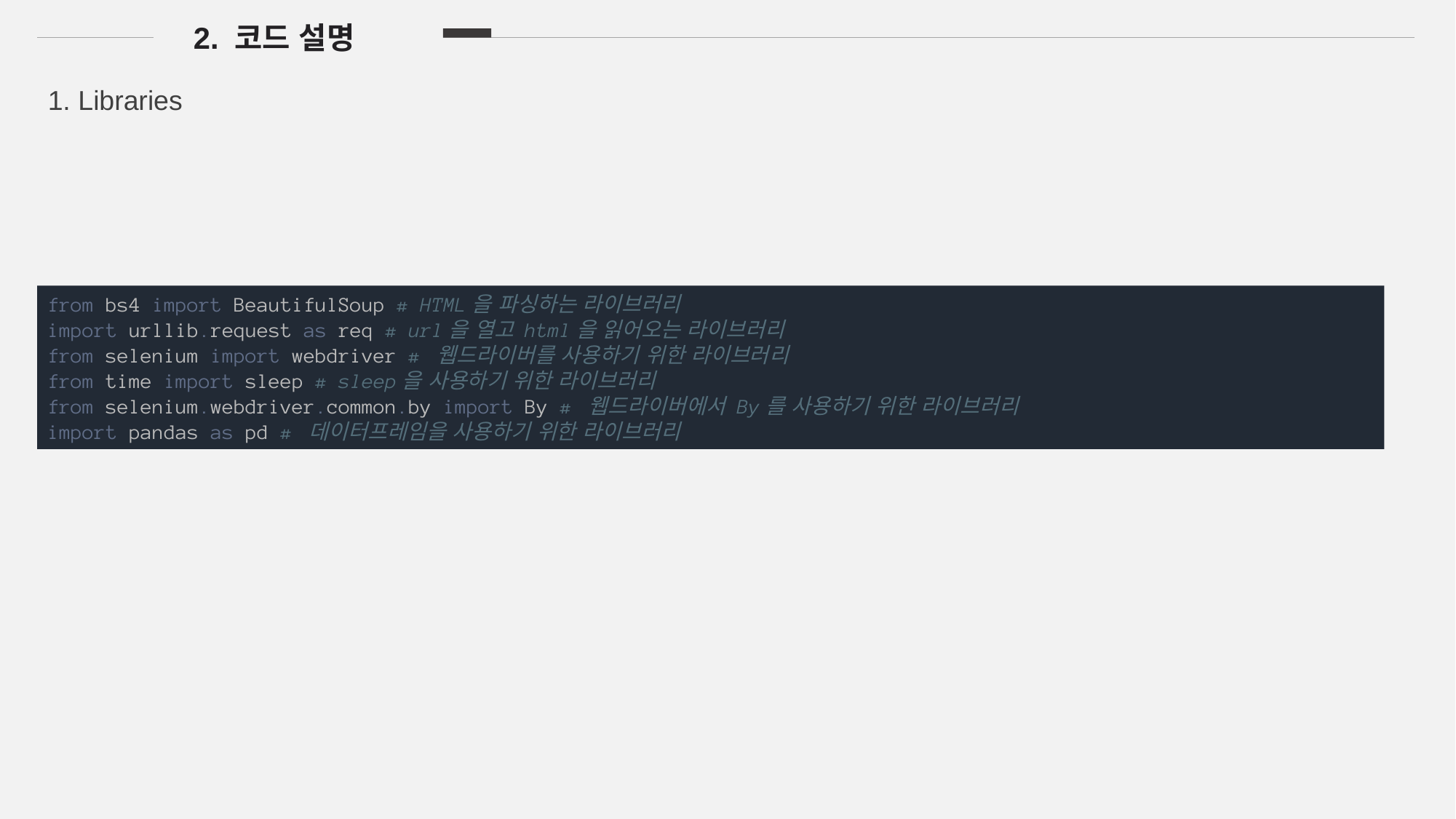

2. 코드 설명

1. Libraries
from bs4 import BeautifulSoup # HTML을 파싱하는 라이브러리
import urllib.request as req # url을 열고 html을 읽어오는 라이브러리
from selenium import webdriver # 웹드라이버를 사용하기 위한 라이브러리
from time import sleep # sleep을 사용하기 위한 라이브러리
from selenium.webdriver.common.by import By # 웹드라이버에서 By를 사용하기 위한 라이브러리
import pandas as pd # 데이터프레임을 사용하기 위한 라이브러리